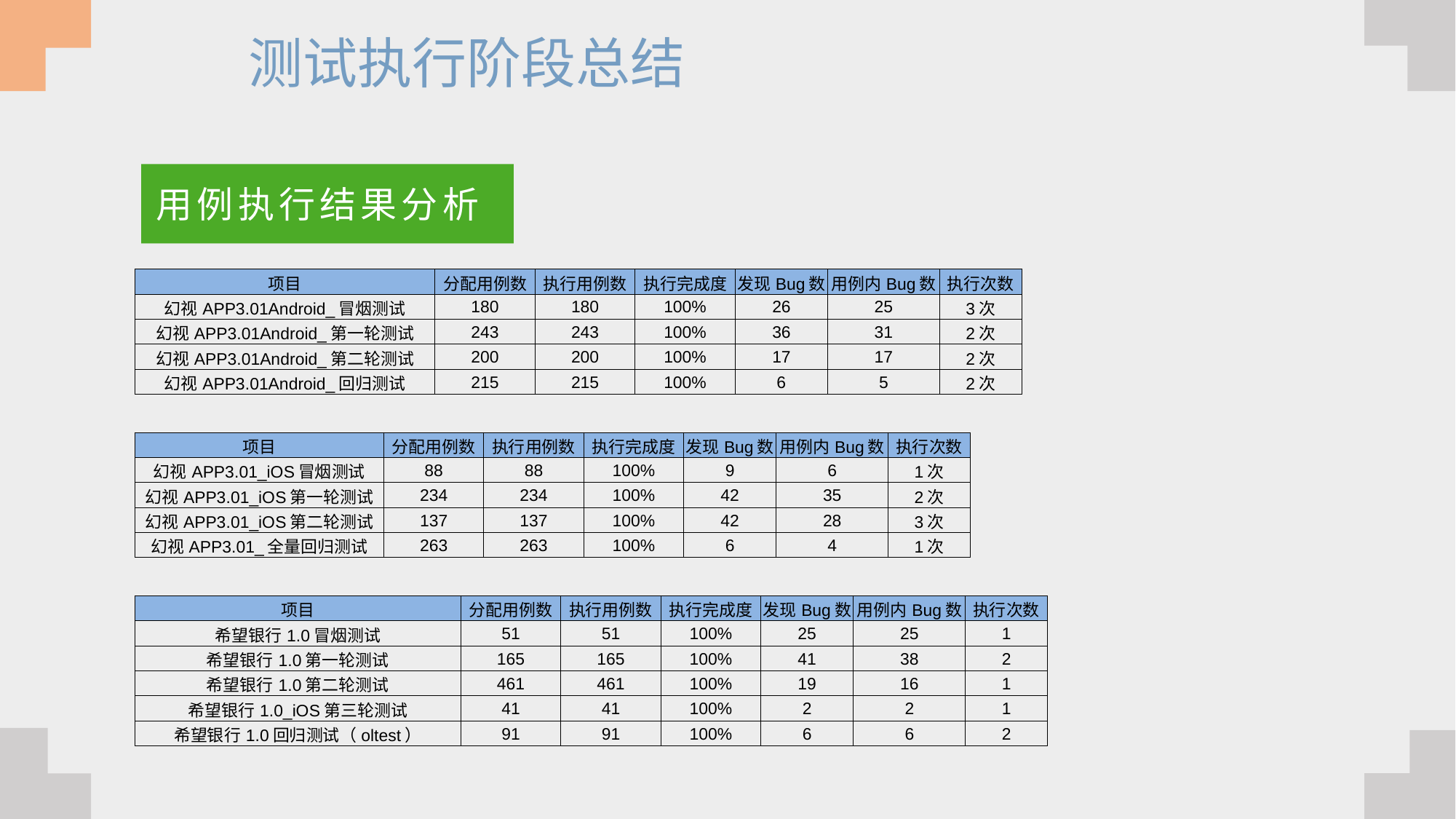

测试执行阶段总结

用例执行结果分析
| 项目 | 分配用例数 | 执行用例数 | 执行完成度 | 发现Bug数 | 用例内Bug数 | 执行次数 |
| --- | --- | --- | --- | --- | --- | --- |
| 幻视APP3.01Android\_冒烟测试 | 180 | 180 | 100% | 26 | 25 | 3次 |
| 幻视APP3.01Android\_第一轮测试 | 243 | 243 | 100% | 36 | 31 | 2次 |
| 幻视APP3.01Android\_第二轮测试 | 200 | 200 | 100% | 17 | 17 | 2次 |
| 幻视APP3.01Android\_回归测试 | 215 | 215 | 100% | 6 | 5 | 2次 |
| 项目 | 分配用例数 | 执行用例数 | 执行完成度 | 发现Bug数 | 用例内Bug数 | 执行次数 |
| --- | --- | --- | --- | --- | --- | --- |
| 幻视APP3.01\_iOS冒烟测试 | 88 | 88 | 100% | 9 | 6 | 1次 |
| 幻视APP3.01\_iOS第一轮测试 | 234 | 234 | 100% | 42 | 35 | 2次 |
| 幻视APP3.01\_iOS第二轮测试 | 137 | 137 | 100% | 42 | 28 | 3次 |
| 幻视APP3.01\_全量回归测试 | 263 | 263 | 100% | 6 | 4 | 1次 |
| 项目 | 分配用例数 | 执行用例数 | 执行完成度 | 发现Bug数 | 用例内Bug数 | 执行次数 |
| --- | --- | --- | --- | --- | --- | --- |
| 希望银行1.0冒烟测试 | 51 | 51 | 100% | 25 | 25 | 1 |
| 希望银行1.0第一轮测试 | 165 | 165 | 100% | 41 | 38 | 2 |
| 希望银行1.0第二轮测试 | 461 | 461 | 100% | 19 | 16 | 1 |
| 希望银行1.0\_iOS第三轮测试 | 41 | 41 | 100% | 2 | 2 | 1 |
| 希望银行1.0回归测试（oltest） | 91 | 91 | 100% | 6 | 6 | 2 |